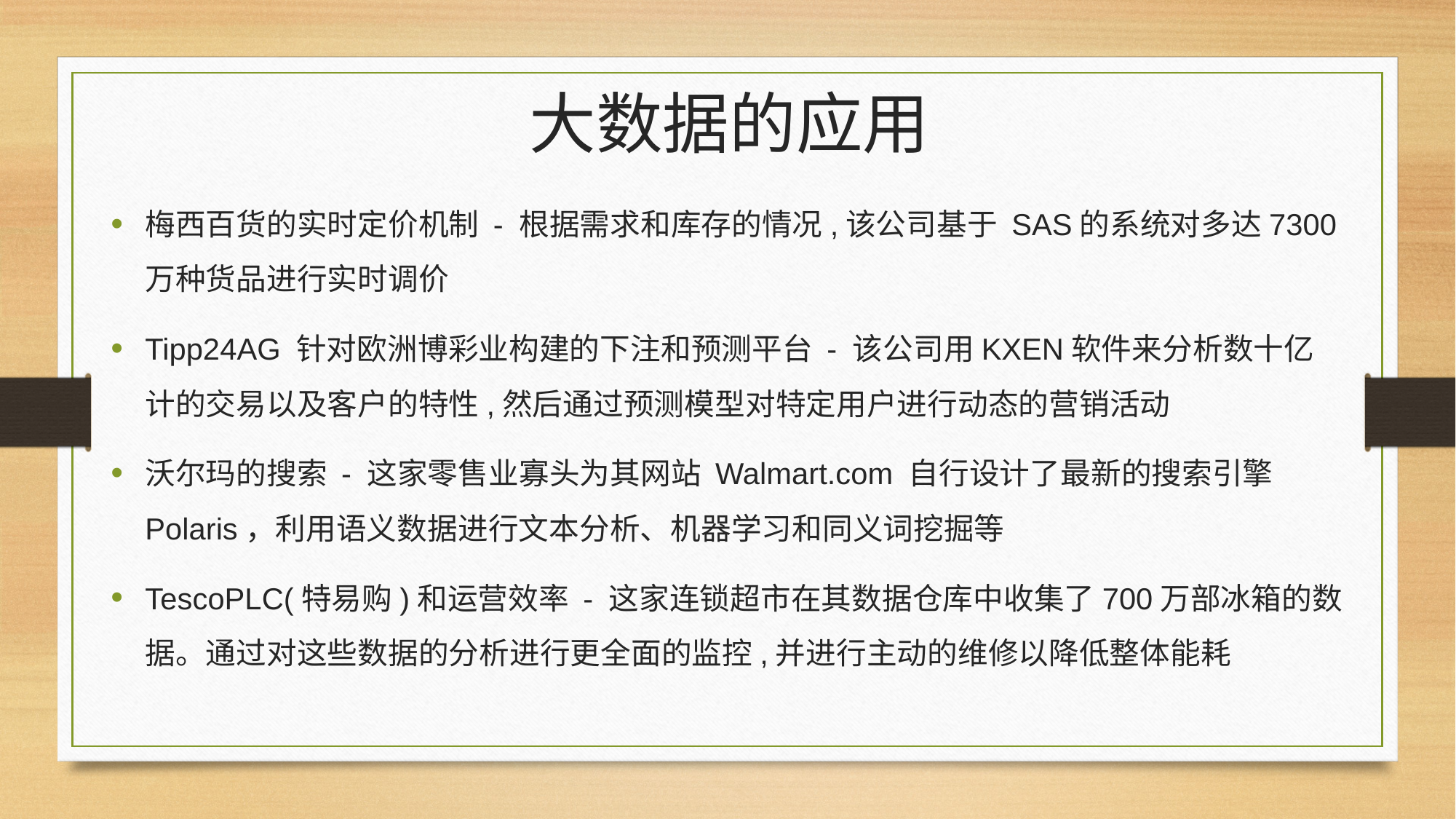

# 大数据的应用
梅西百货的实时定价机制 - 根据需求和库存的情况,该公司基于 SAS的系统对多达7300万种货品进行实时调价
Tipp24AG 针对欧洲博彩业构建的下注和预测平台 - 该公司用KXEN软件来分析数十亿计的交易以及客户的特性,然后通过预测模型对特定用户进行动态的营销活动
沃尔玛的搜索 - 这家零售业寡头为其网站 Walmart.com 自行设计了最新的搜索引擎 Polaris，利用语义数据进行文本分析、机器学习和同义词挖掘等
TescoPLC(特易购)和运营效率 - 这家连锁超市在其数据仓库中收集了700万部冰箱的数据。通过对这些数据的分析进行更全面的监控,并进行主动的维修以降低整体能耗